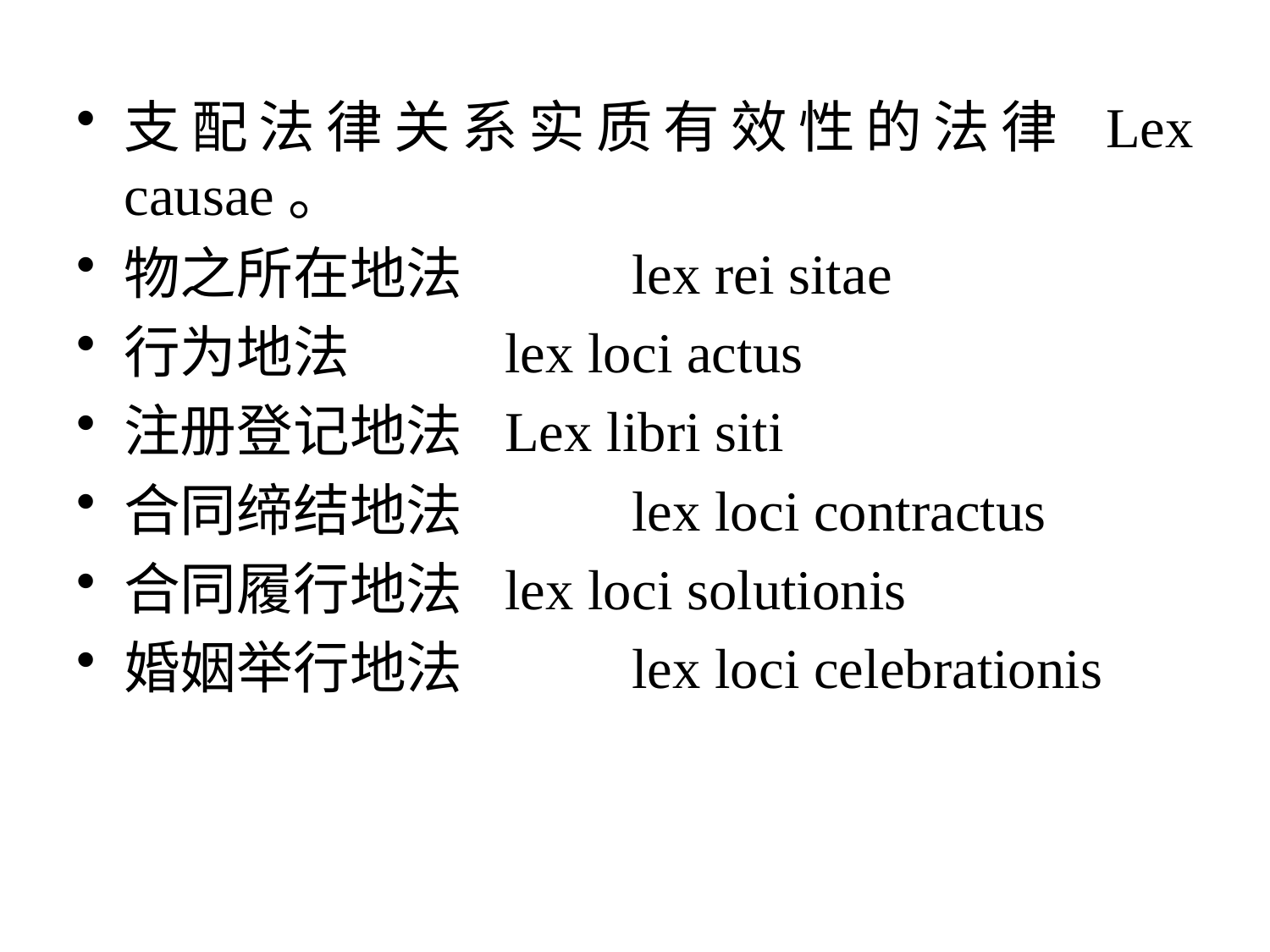

支配法律关系实质有效性的法律 Lex causae。
物之所在地法　	lex rei sitae
行为地法　　	lex loci actus
注册登记地法  	Lex libri siti
合同缔结地法　	lex loci contractus
合同履行地法	lex loci solutionis
婚姻举行地法　	lex loci celebrationis